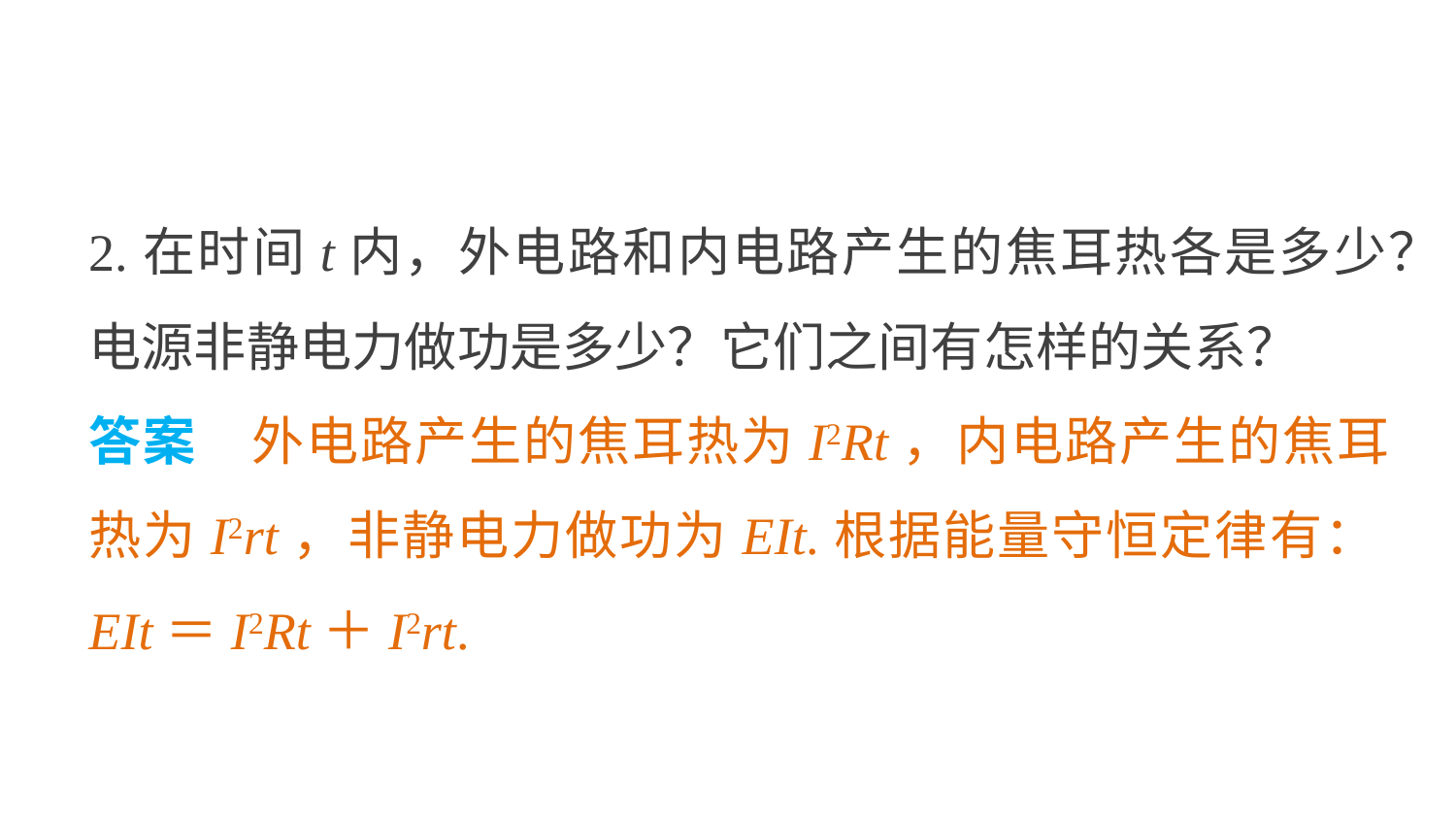

2.在时间t内，外电路和内电路产生的焦耳热各是多少？电源非静电力做功是多少？它们之间有怎样的关系？
答案　外电路产生的焦耳热为I2Rt，内电路产生的焦耳热为I2rt，非静电力做功为EIt.根据能量守恒定律有：EIt＝I2Rt＋I2rt.